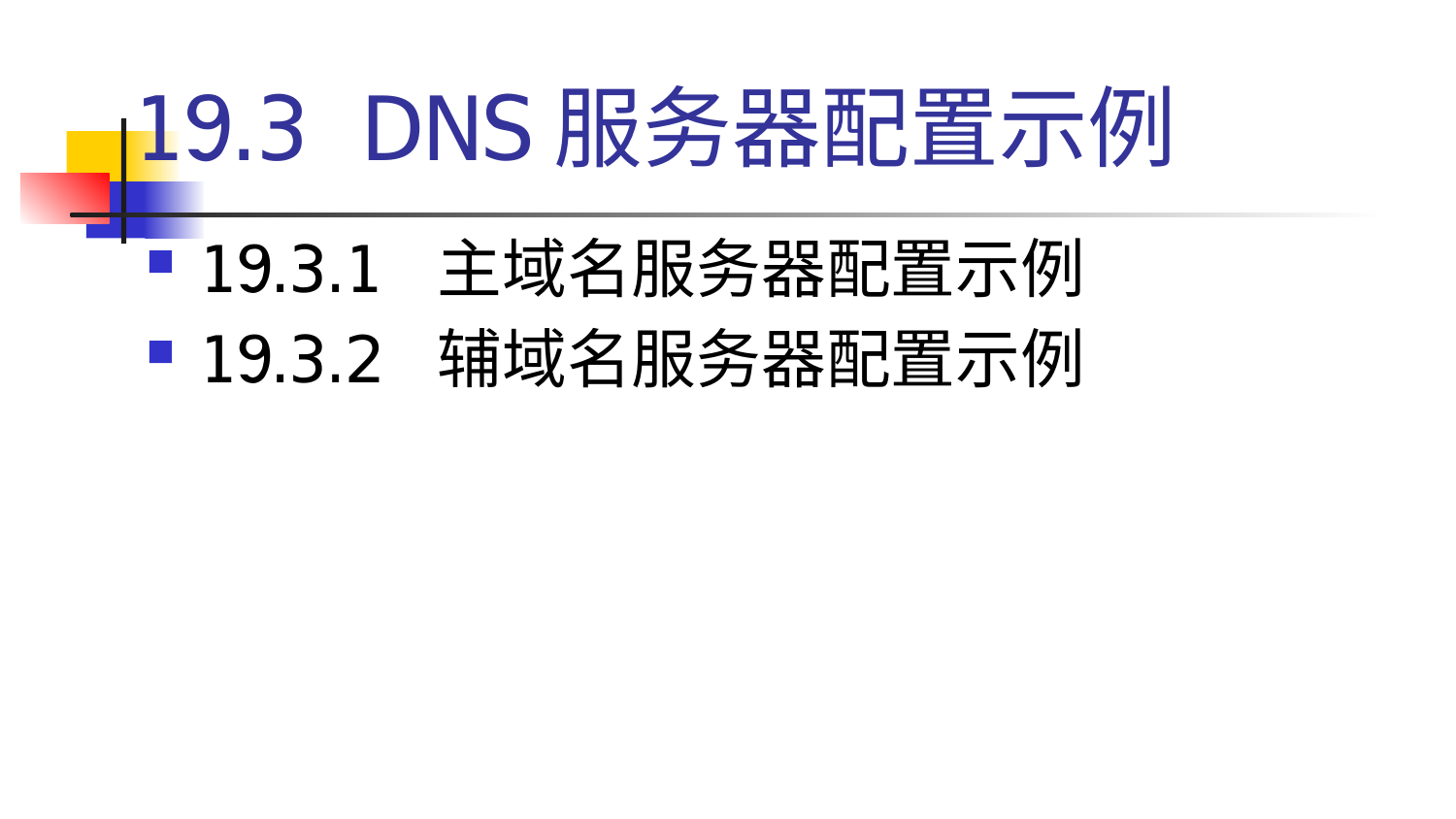

# 19.3  DNS服务器配置示例
19.3.1  主域名服务器配置示例
19.3.2  辅域名服务器配置示例